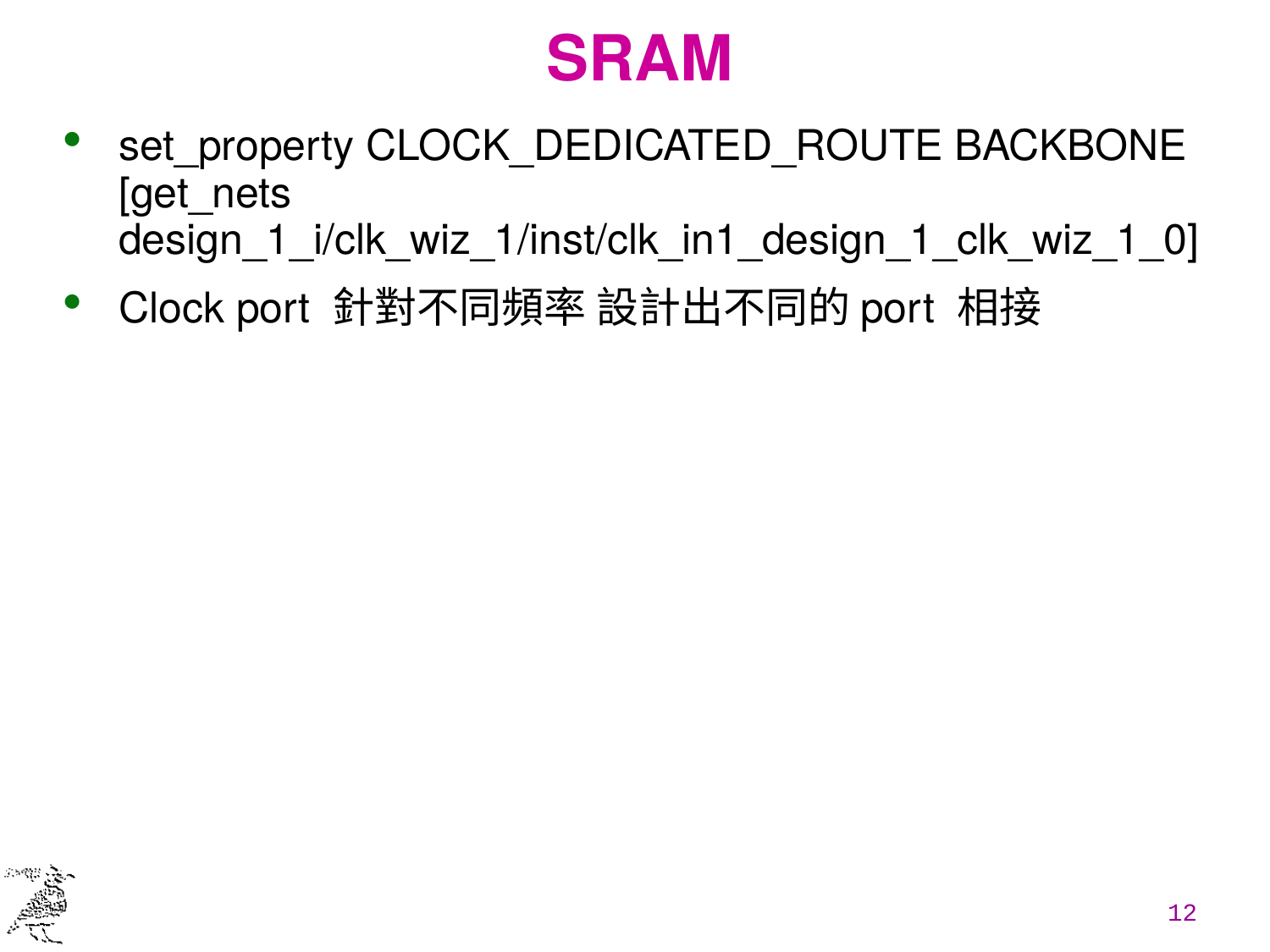

# SRAM
set_property CLOCK_DEDICATED_ROUTE BACKBONE [get_nets design_1_i/clk_wiz_1/inst/clk_in1_design_1_clk_wiz_1_0]
Clock port 針對不同頻率 設計出不同的port 相接
12